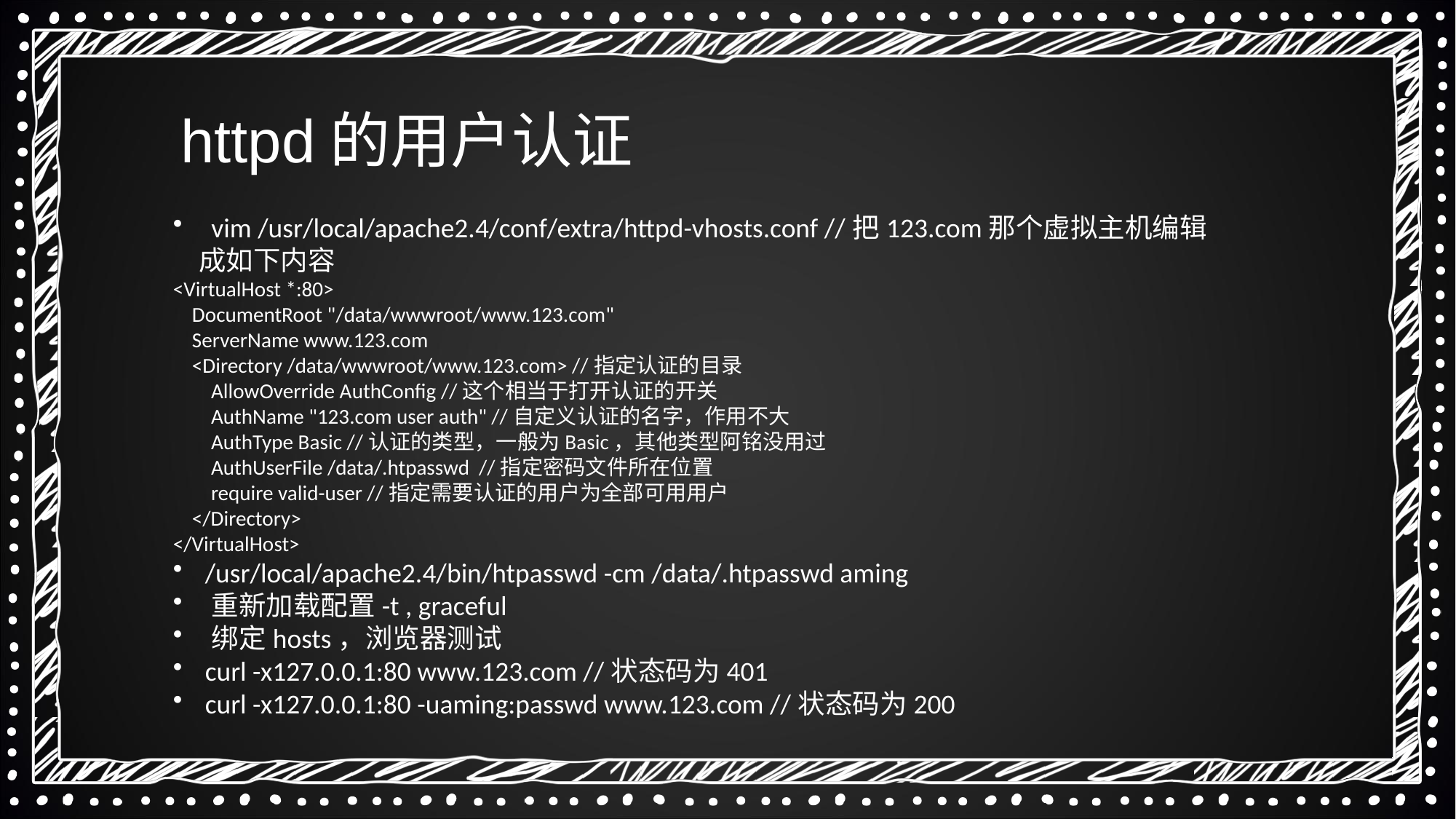

httpd的用户认证
  vim /usr/local/apache2.4/conf/extra/httpd-vhosts.conf //把123.com那个虚拟主机编辑成如下内容
<VirtualHost *:80>
    DocumentRoot "/data/wwwroot/www.123.com"
    ServerName www.123.com
    <Directory /data/wwwroot/www.123.com> //指定认证的目录
        AllowOverride AuthConfig //这个相当于打开认证的开关
        AuthName "123.com user auth" //自定义认证的名字，作用不大
        AuthType Basic //认证的类型，一般为Basic，其他类型阿铭没用过
        AuthUserFile /data/.htpasswd  //指定密码文件所在位置
        require valid-user //指定需要认证的用户为全部可用用户
    </Directory>
</VirtualHost>
 /usr/local/apache2.4/bin/htpasswd -cm /data/.htpasswd aming
 重新加载配置-t , graceful
 绑定hosts，浏览器测试
 curl -x127.0.0.1:80 www.123.com //状态码为401
 curl -x127.0.0.1:80 -uaming:passwd www.123.com //状态码为200